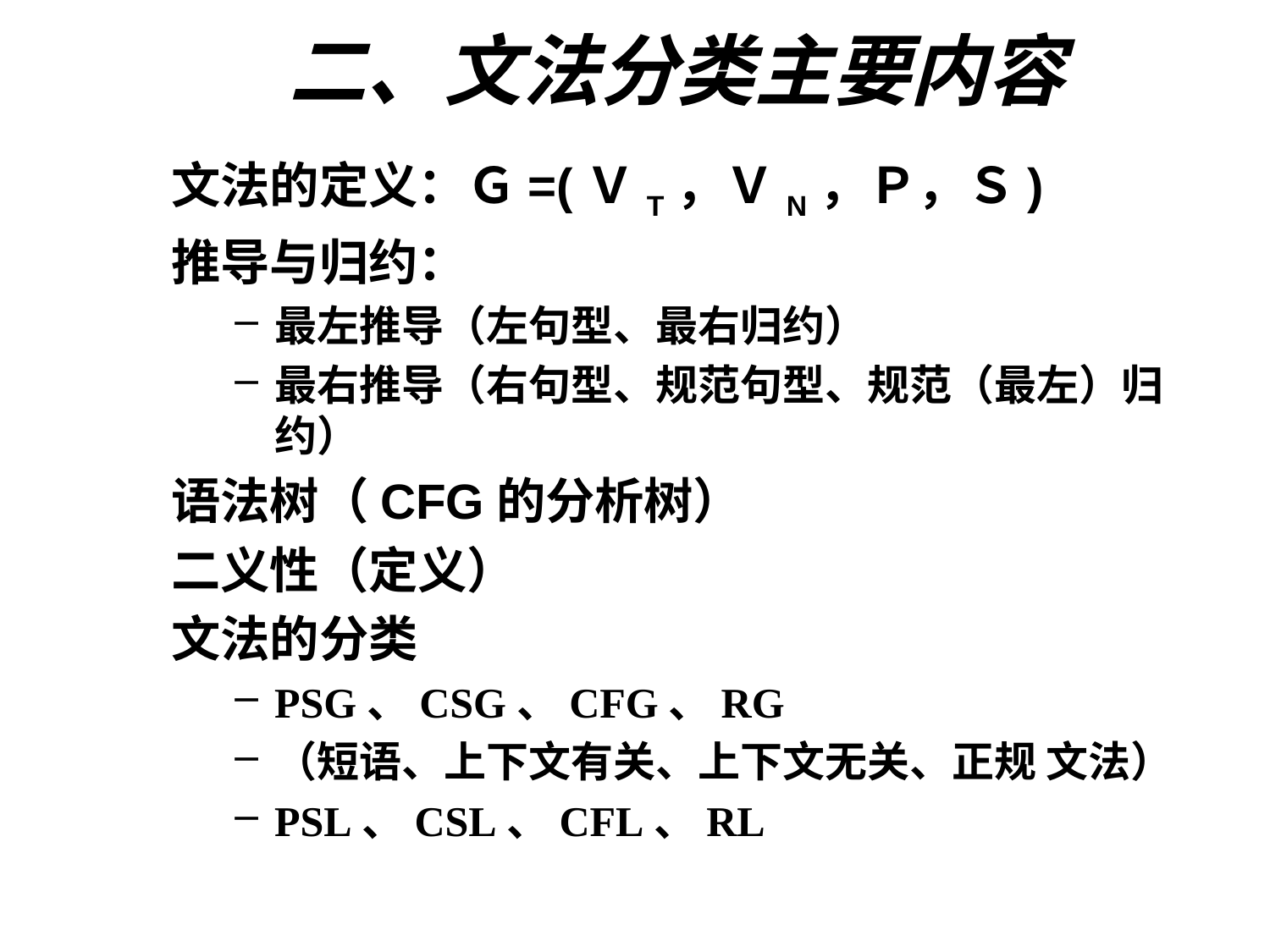

# 二、文法分类主要内容
文法的定义：Ｇ=(ＶT，ＶN，Ｐ，Ｓ)
推导与归约：
最左推导（左句型、最右归约）
最右推导（右句型、规范句型、规范（最左）归约）
语法树（CFG的分析树）
二义性（定义）
文法的分类
PSG、CSG、CFG、RG
（短语、上下文有关、上下文无关、正规 文法）
PSL、CSL、CFL、RL